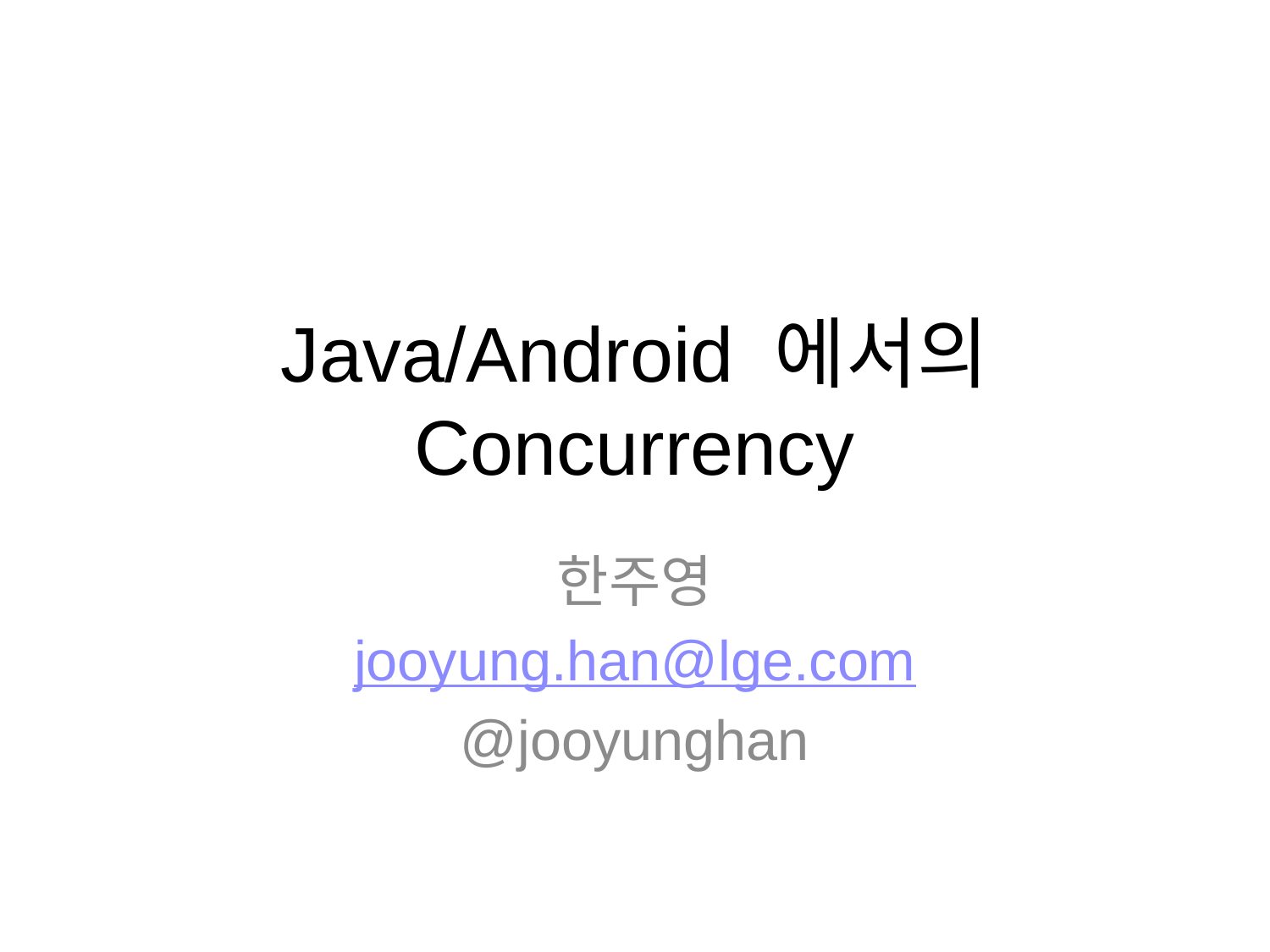

# Java/Android 에서의 Concurrency
한주영
jooyung.han@lge.com
@jooyunghan